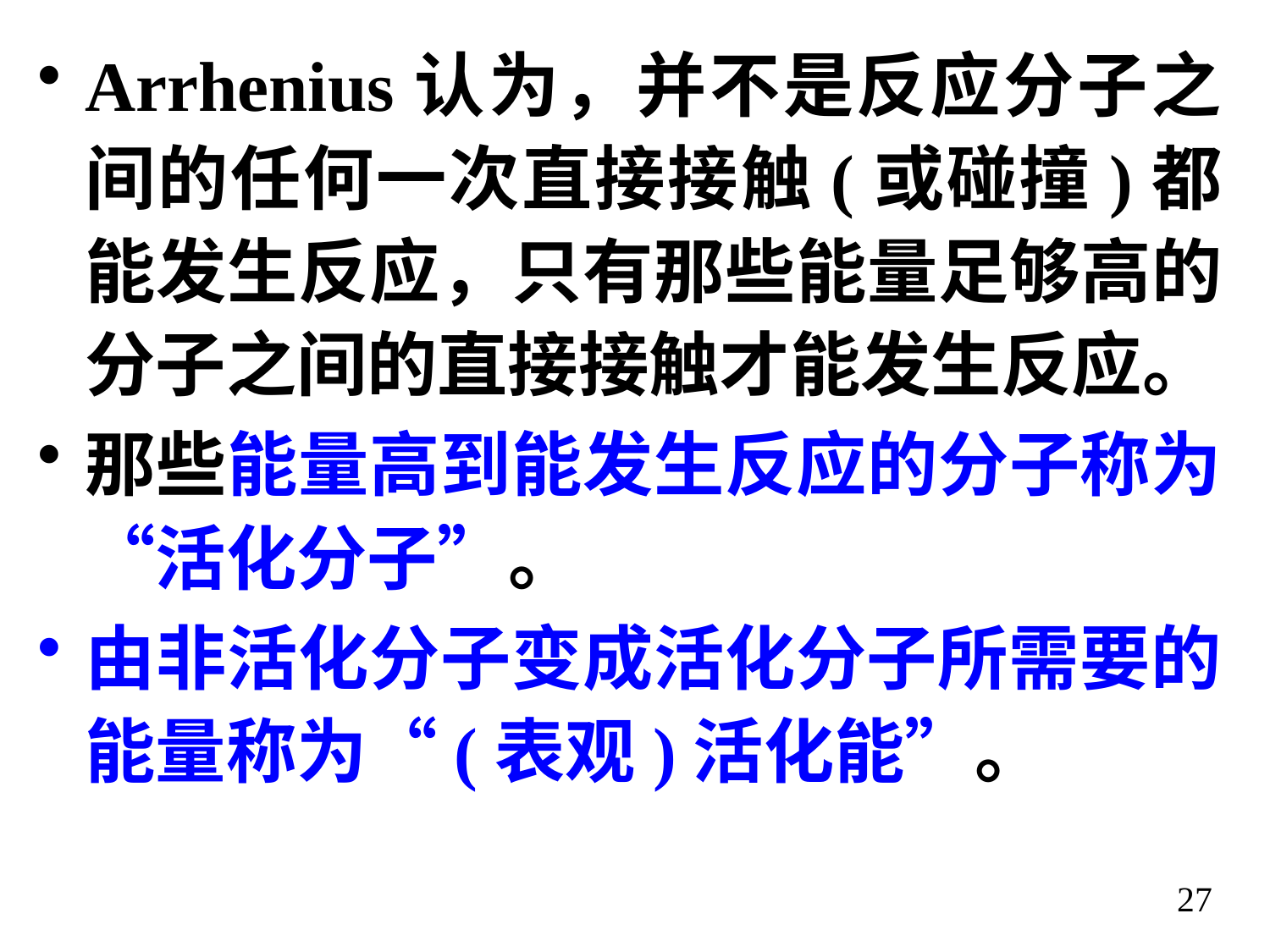

Arrhenius认为，并不是反应分子之间的任何一次直接接触(或碰撞)都能发生反应，只有那些能量足够高的分子之间的直接接触才能发生反应。
那些能量高到能发生反应的分子称为“活化分子”。
由非活化分子变成活化分子所需要的能量称为“(表观)活化能”。